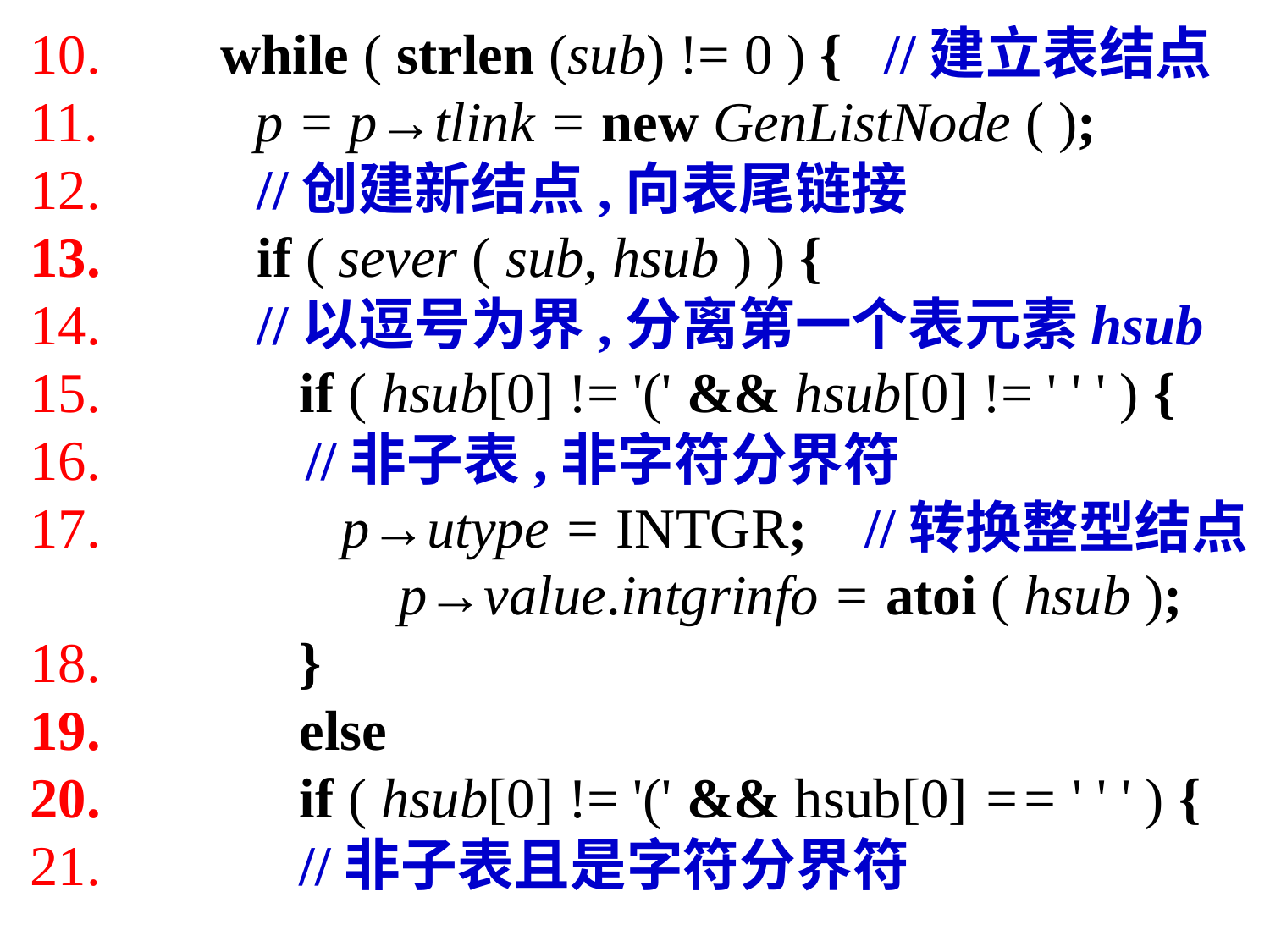

while ( strlen (sub) != 0 ) {   //建立表结点
           p = p→tlink = new GenListNode ( );
           //创建新结点,向表尾链接
           if ( sever ( sub, hsub ) ) {
           //以逗号为界,分离第一个表元素hsub
              if ( hsub[0] != '(' && hsub[0] != ' ' ' ) {
	      //非子表,非字符分界符
                 p→utype = INTGR;    //转换整型结点	             p→value.intgrinfo = atoi ( hsub );
              }
              else
              if ( hsub[0] != '(' && hsub[0] == ' ' ' ) {
              //非子表且是字符分界符